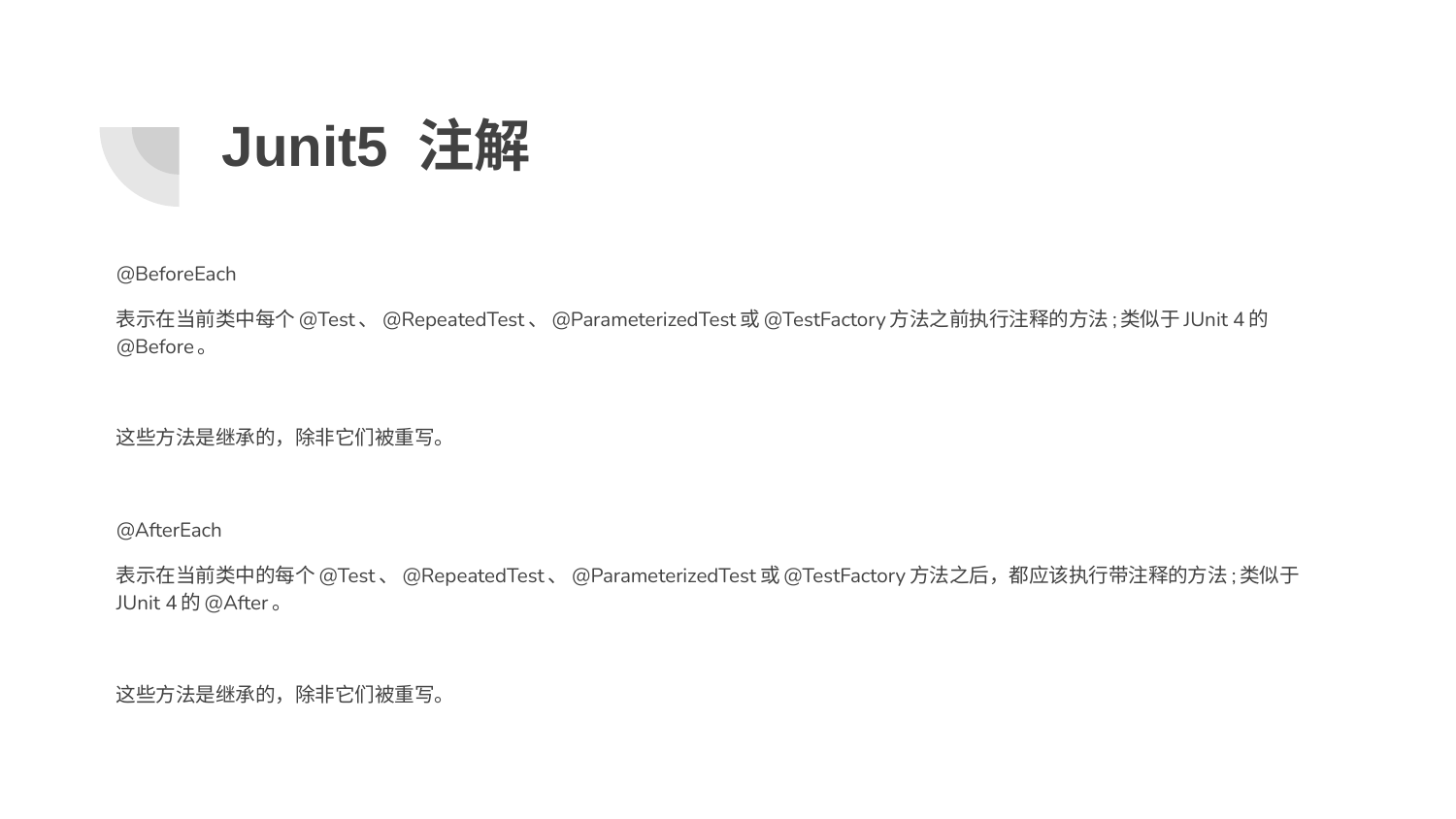

# Junit5 注解
@BeforeEach
表示在当前类中每个@Test、@RepeatedTest、@ParameterizedTest或@TestFactory方法之前执行注释的方法;类似于JUnit 4的@Before。

这些方法是继承的，除非它们被重写。

@AfterEach
表示在当前类中的每个@Test、@RepeatedTest、@ParameterizedTest或@TestFactory方法之后，都应该执行带注释的方法;类似于JUnit 4的@After。

这些方法是继承的，除非它们被重写。